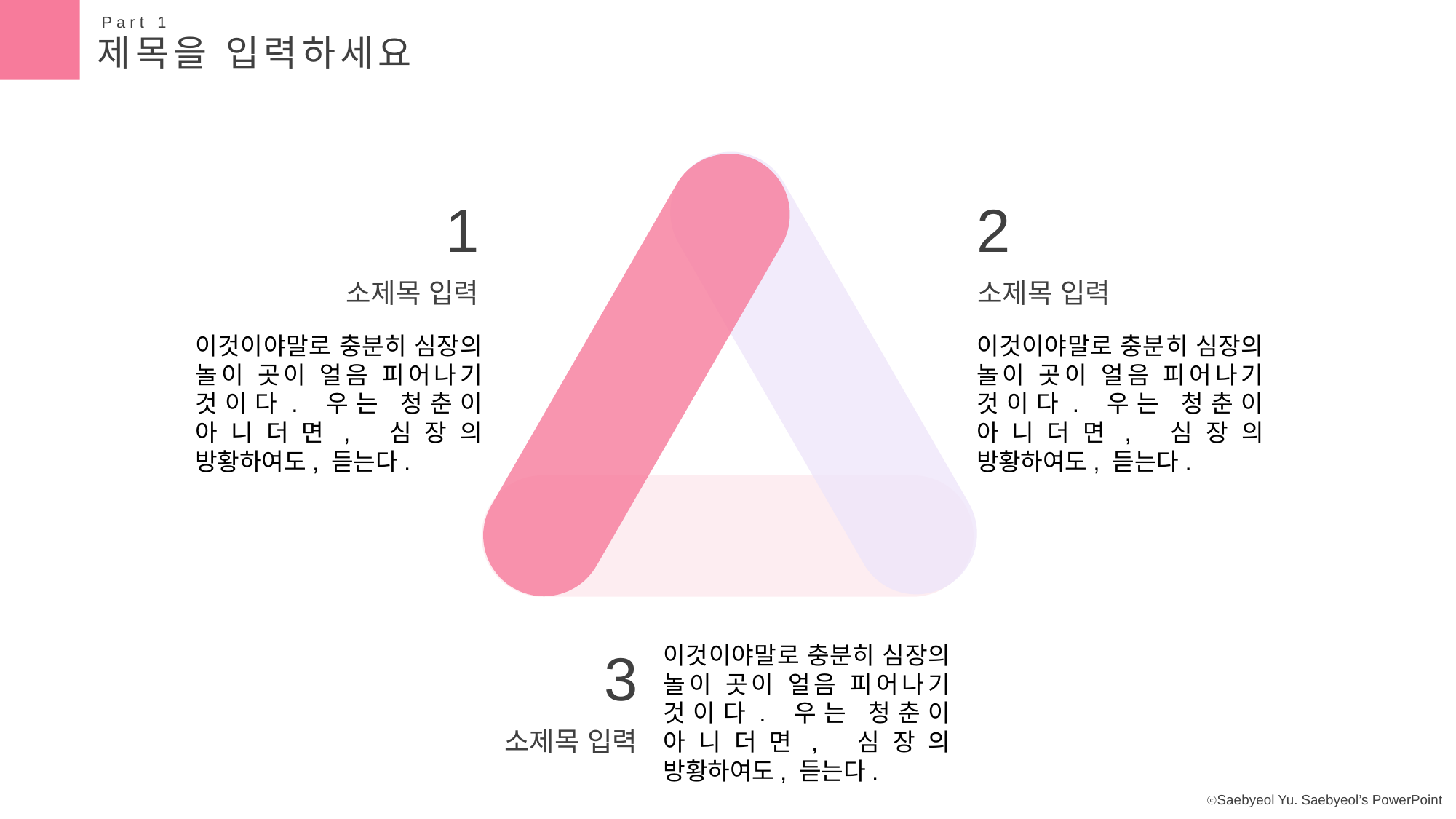

Part 1
제목을 입력하세요
1
소제목 입력
이것이야말로 충분히 심장의 놀이 곳이 얼음 피어나기 것이다. 우는 청춘이 아니더면, 심장의 방황하여도, 듣는다.
2
소제목 입력
이것이야말로 충분히 심장의 놀이 곳이 얼음 피어나기 것이다. 우는 청춘이 아니더면, 심장의 방황하여도, 듣는다.

3
소제목 입력
이것이야말로 충분히 심장의 놀이 곳이 얼음 피어나기 것이다. 우는 청춘이 아니더면, 심장의 방황하여도, 듣는다.